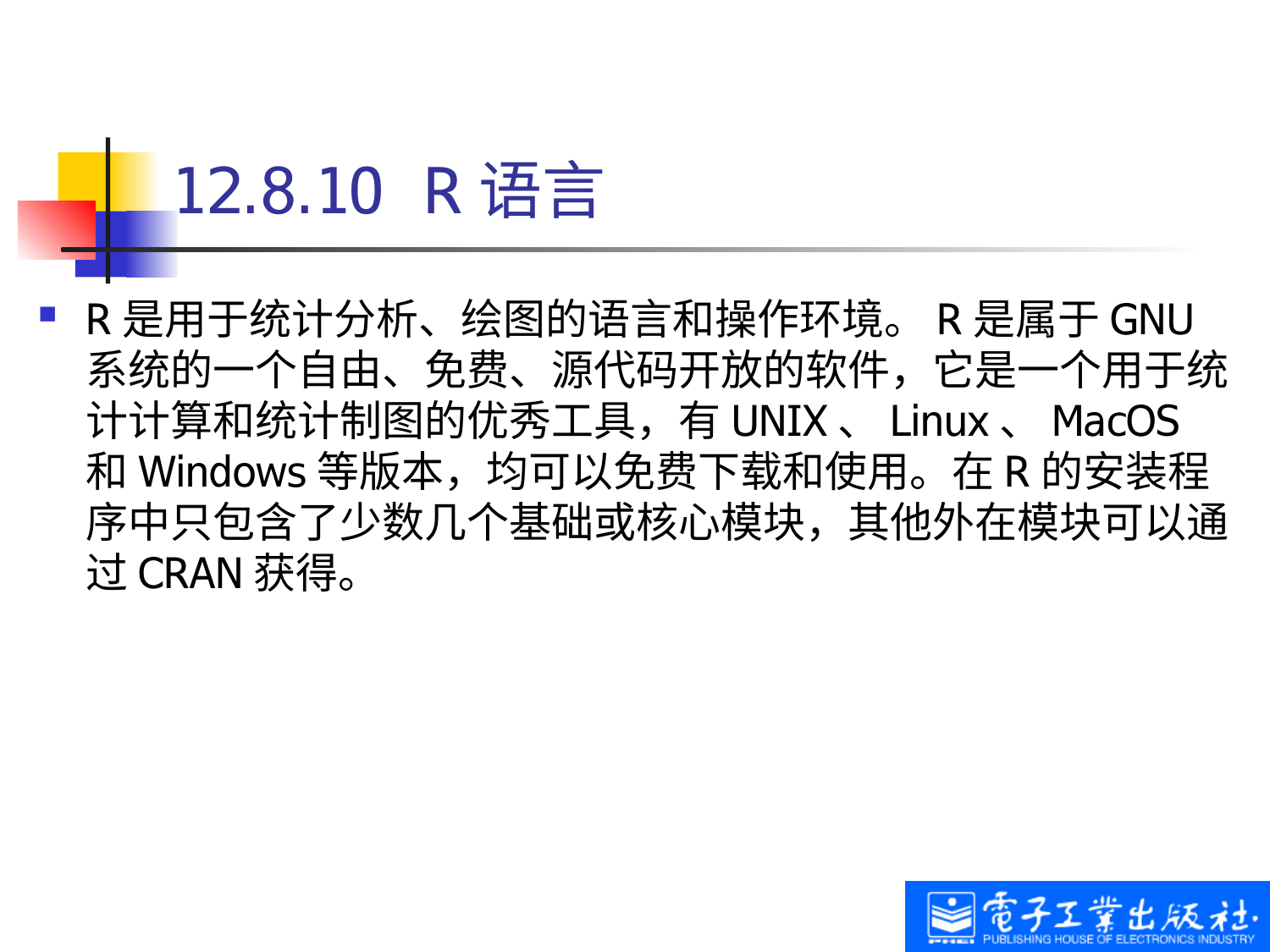

# 12.8.10  R语言
R是用于统计分析、绘图的语言和操作环境。R是属于GNU系统的一个自由、免费、源代码开放的软件，它是一个用于统计计算和统计制图的优秀工具，有UNIX、Linux、MacOS和Windows等版本，均可以免费下载和使用。在R的安装程序中只包含了少数几个基础或核心模块，其他外在模块可以通过CRAN获得。